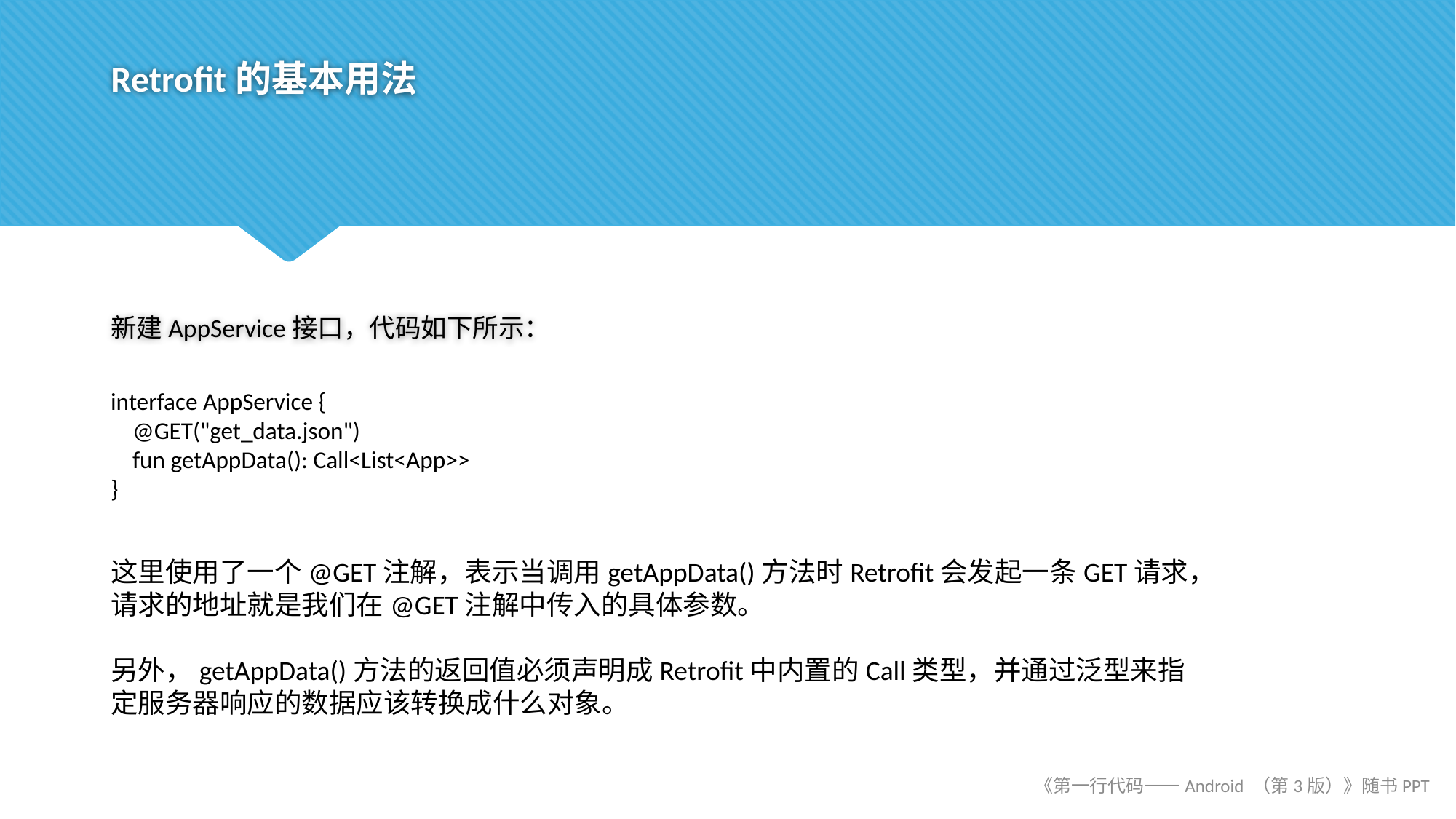

# Retrofit的基本用法
新建AppService接口，代码如下所示：
interface AppService {
    @GET("get_data.json")
    fun getAppData(): Call<List<App>>
}
这里使用了一个@GET注解，表示当调用getAppData()方法时Retrofit会发起一条GET请求，请求的地址就是我们在@GET注解中传入的具体参数。

另外，getAppData()方法的返回值必须声明成Retrofit中内置的Call类型，并通过泛型来指定服务器响应的数据应该转换成什么对象。